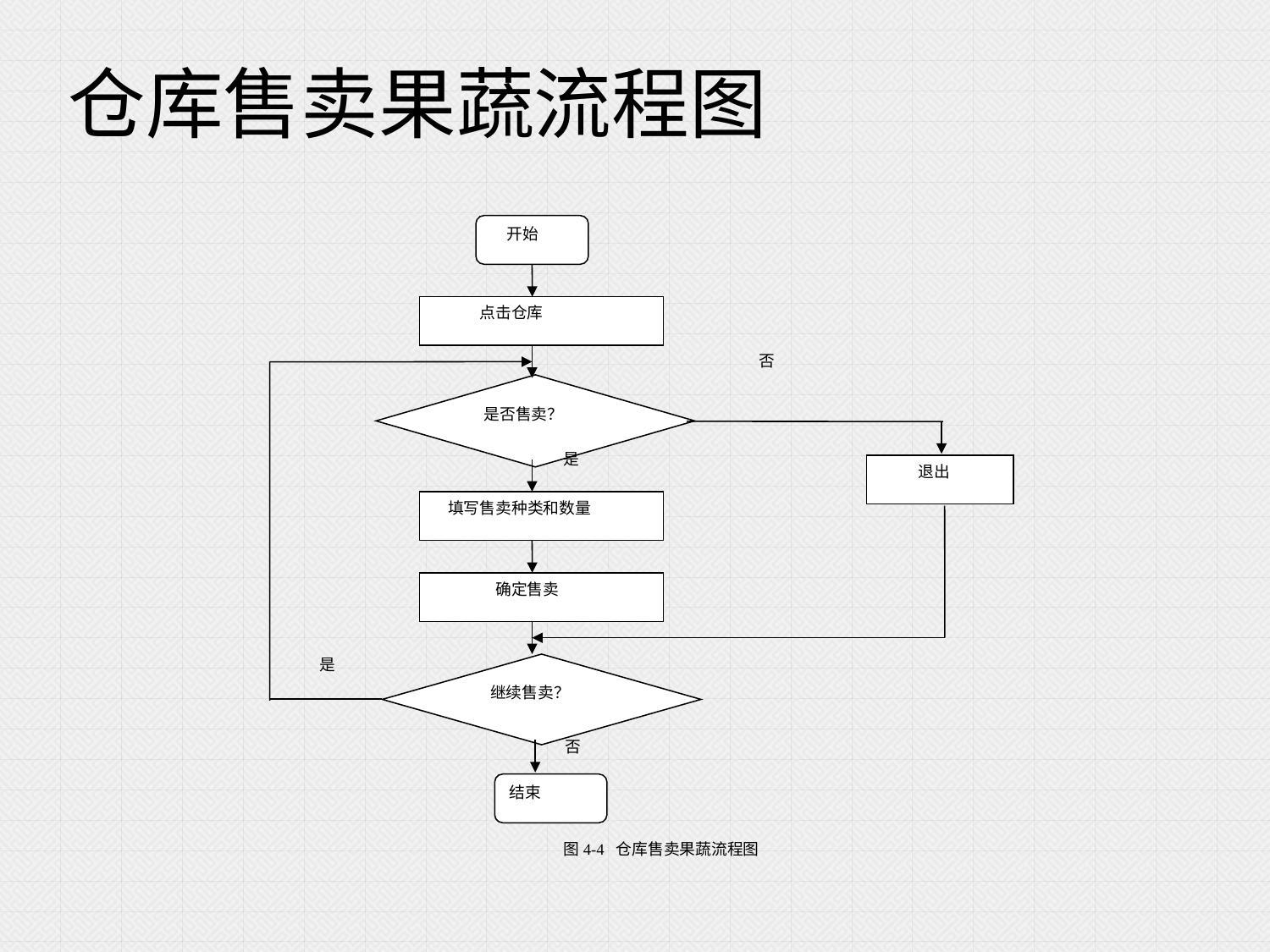

# 仓库售卖果蔬流程图

开始
点击仓库
否
是否售卖？
是
 退出
填写售卖种类和数量
确定售卖
是
继续售卖？
否
结束
图4-4  仓库售卖果蔬流程图